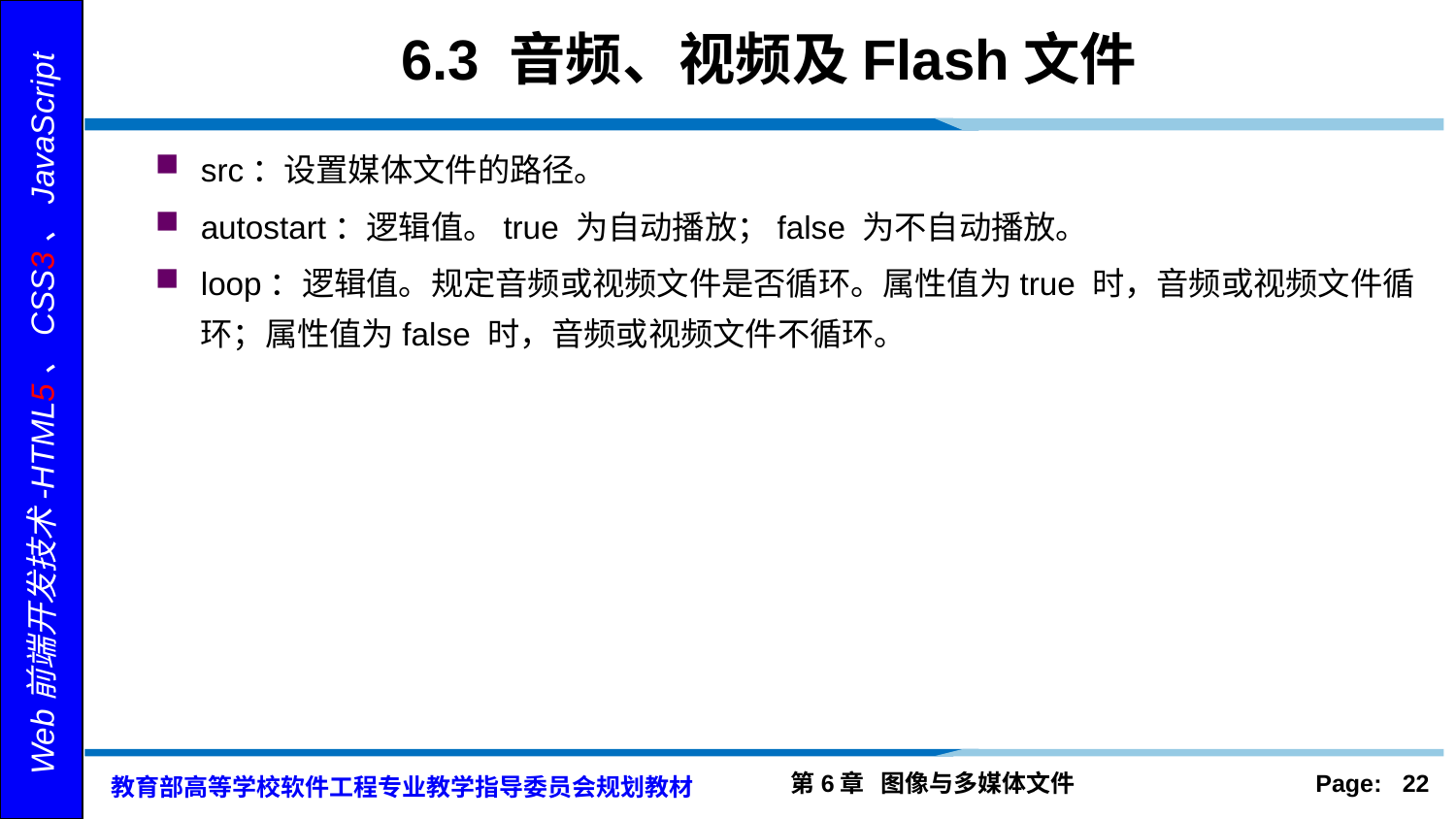

# 6.3 音频、视频及Flash文件
src：设置媒体文件的路径。
autostart：逻辑值。true 为自动播放；false 为不自动播放。
loop：逻辑值。规定音频或视频文件是否循环。属性值为true 时，音频或视频文件循环；属性值为false 时，音频或视频文件不循环。